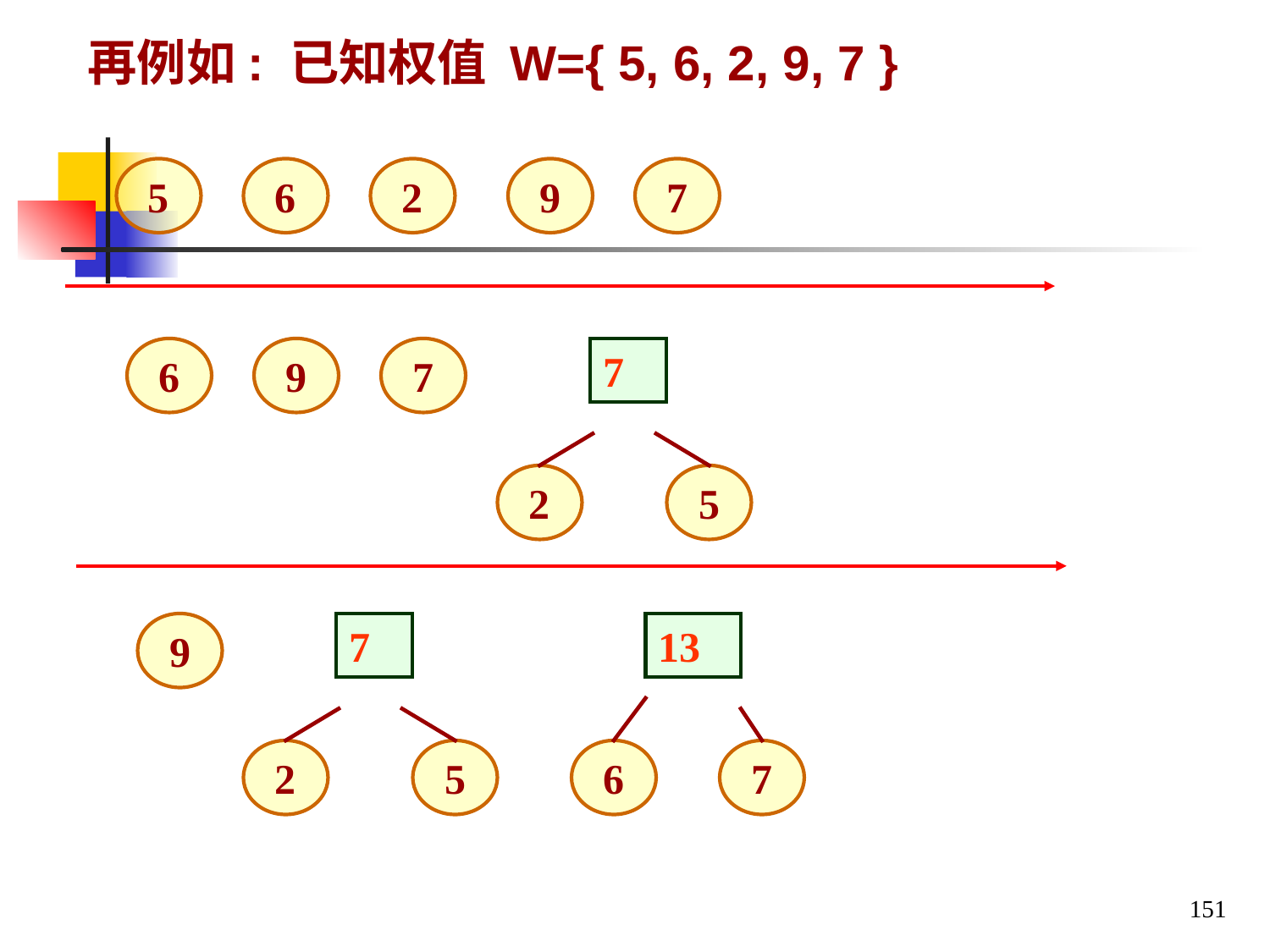

再例如: 已知权值 W={ 5, 6, 2, 9, 7 }
5
6
2
9
7
6
9
7
7

2
5
9
7

2
5
13

6
7
151